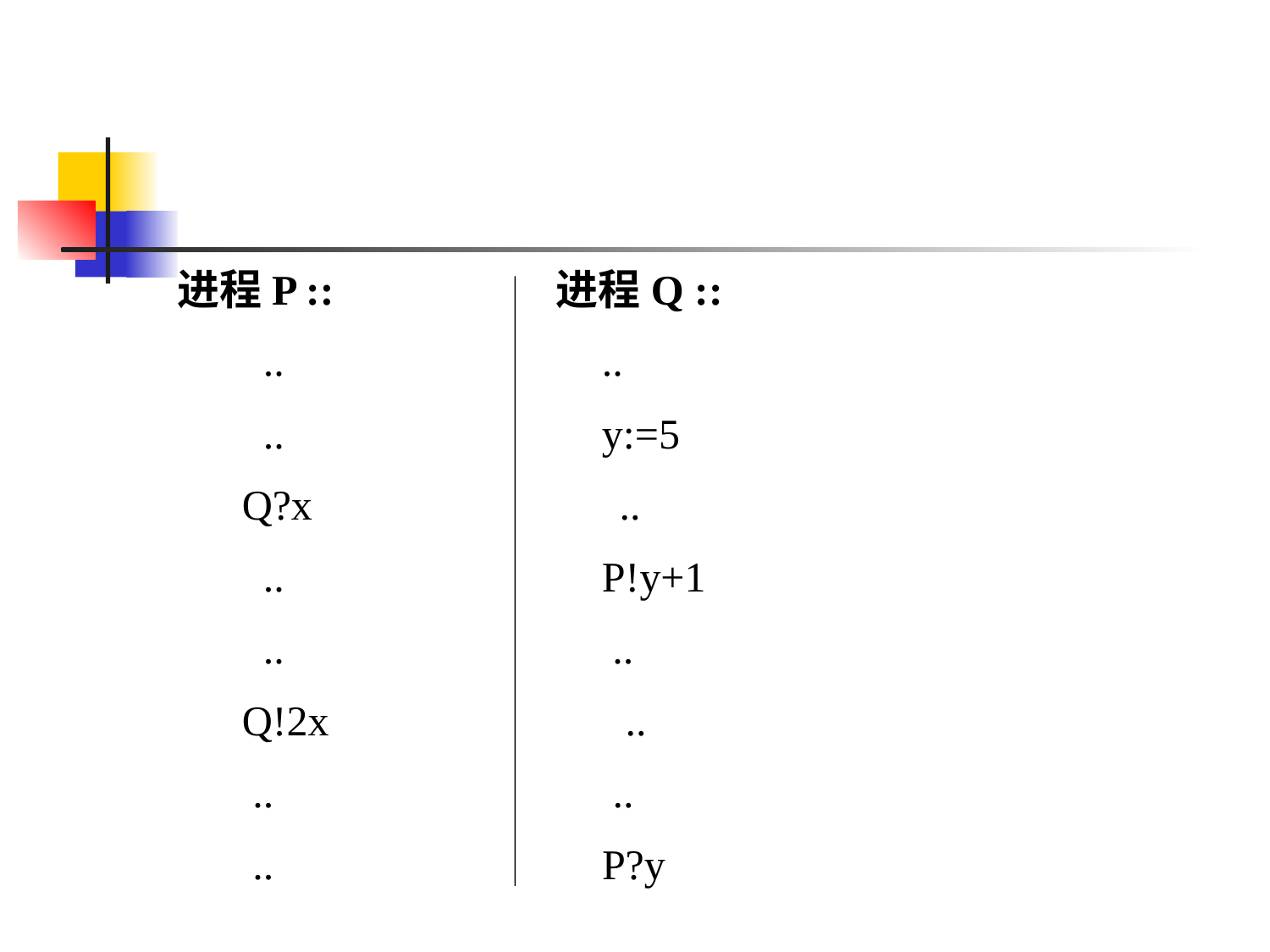

#
 进程P ::                    进程Q ::
          ..                              ..
          ..                              y:=5
        Q?x                             ..
          ..                              P!y+1
          ..                               ..
        Q!2x                            ..
         ..                                ..
         ..                               P?y